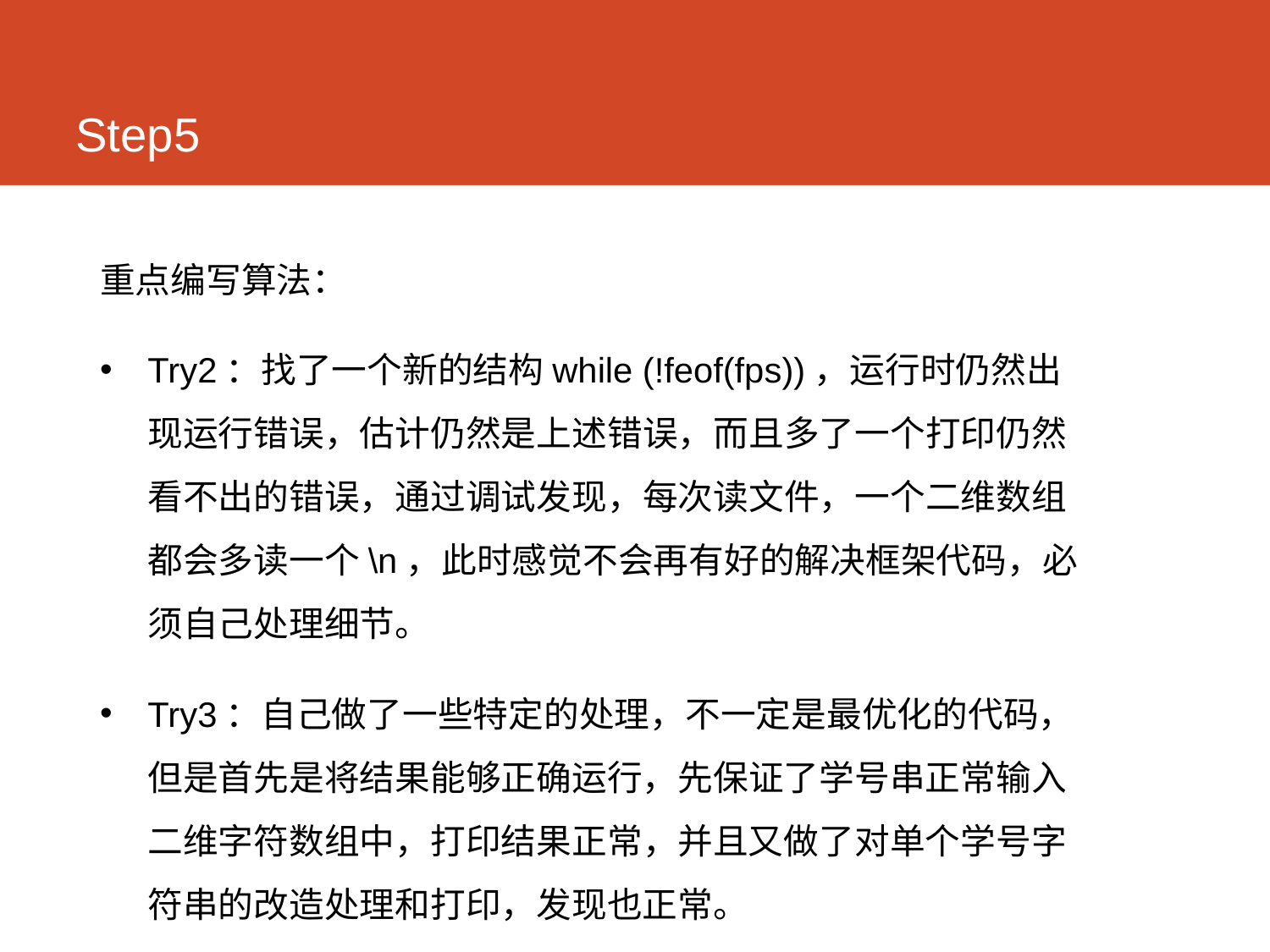

# Step5
重点编写算法：
Try2：找了一个新的结构while (!feof(fps))，运行时仍然出现运行错误，估计仍然是上述错误，而且多了一个打印仍然看不出的错误，通过调试发现，每次读文件，一个二维数组都会多读一个\n，此时感觉不会再有好的解决框架代码，必须自己处理细节。
Try3：自己做了一些特定的处理，不一定是最优化的代码，但是首先是将结果能够正确运行，先保证了学号串正常输入二维字符数组中，打印结果正常，并且又做了对单个学号字符串的改造处理和打印，发现也正常。